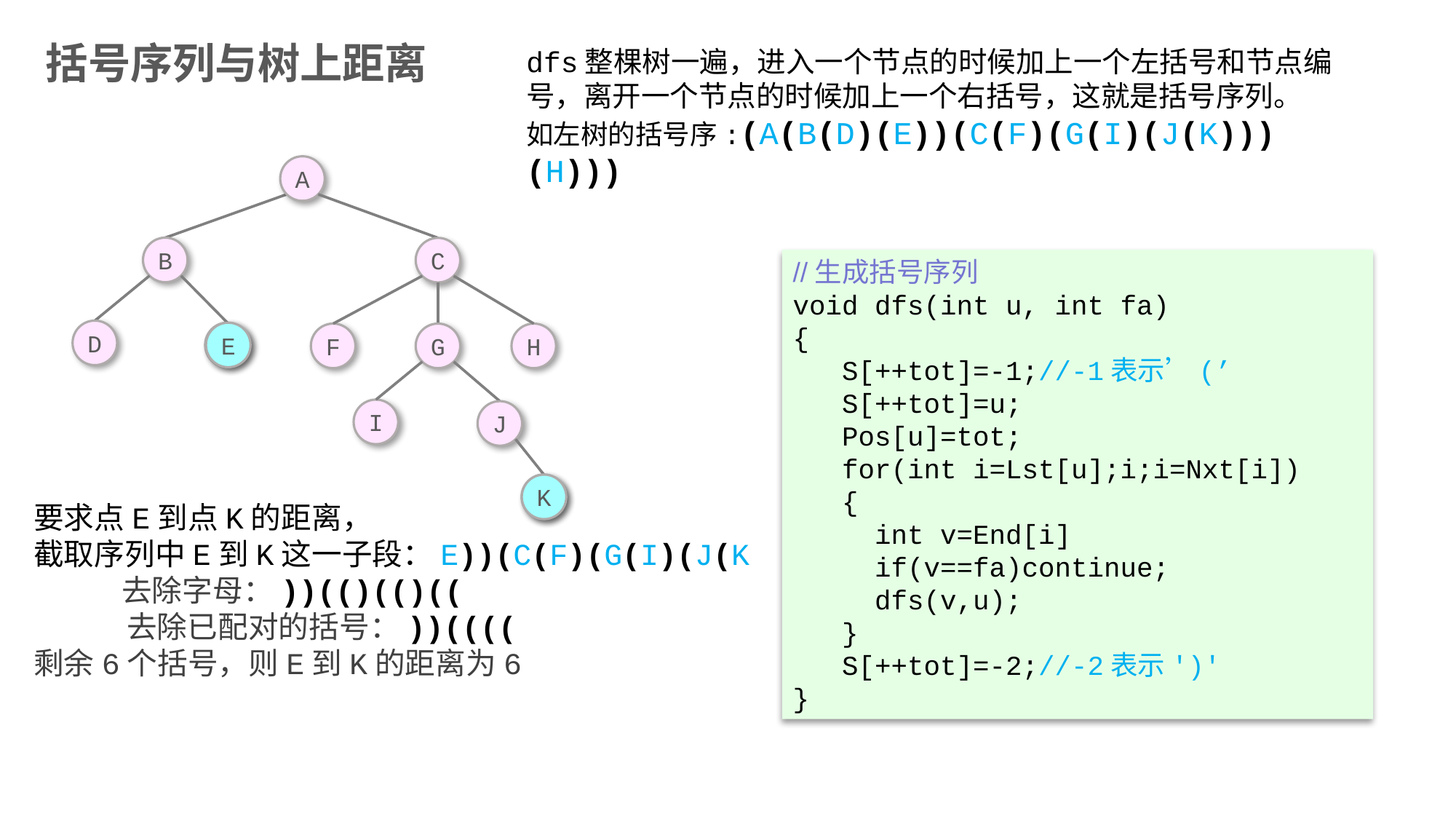

括号序列与树上距离
dfs整棵树一遍，进入一个节点的时候加上一个左括号和节点编号，离开一个节点的时候加上一个右括号，这就是括号序列。
如左树的括号序:(A(B(D)(E))(C(F)(G(I)(J(K)))(H)))
A
B
C
D
E
F
G
H
I
J
K
//生成括号序列
void dfs(int u, int fa)
{
   S[++tot]=-1;//-1表示’(’
   S[++tot]=u;
   Pos[u]=tot;
   for(int i=Lst[u];i;i=Nxt[i])
   {
     int v=End[i]
     if(v==fa)continue;
     dfs(v,u);
   }
   S[++tot]=-2;//-2表示')'
}
E
K
要求点E到点K的距离，
截取序列中E到K这一子段：E))(C(F)(G(I)(J(K
            去除字母：))(()(()((

剩余6个括号，则E到K的距离为6
 去除已配对的括号：))((((